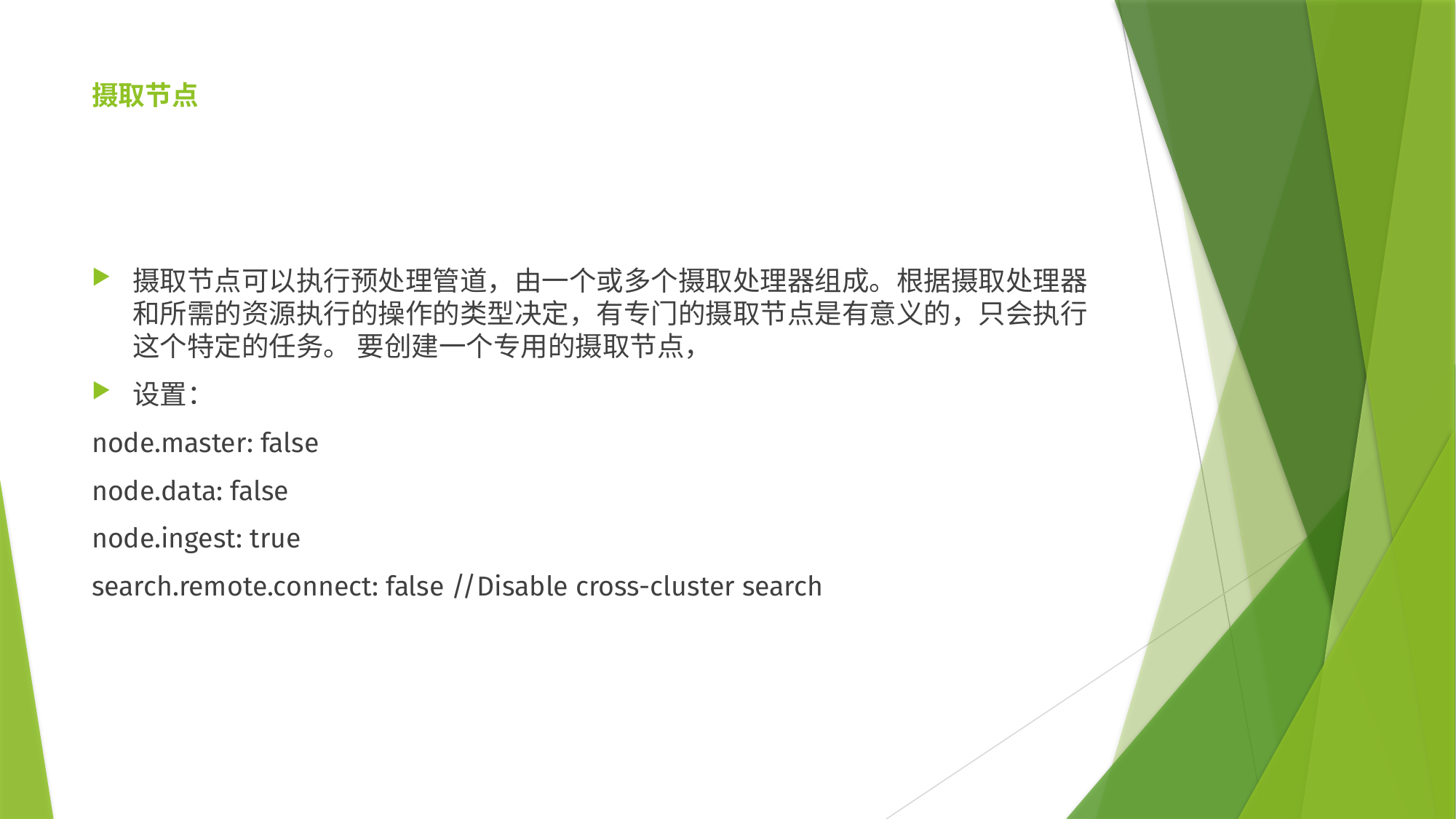

# 摄取节点
摄取节点可以执行预处理管道，由一个或多个摄取处理器组成。根据摄取处理器和所需的资源执行的操作的类型决定，有专门的摄取节点是有意义的，只会执行这个特定的任务。 要创建一个专用的摄取节点，
设置：
node.master: false
node.data: false
node.ingest: true
search.remote.connect: false //Disable cross-cluster search